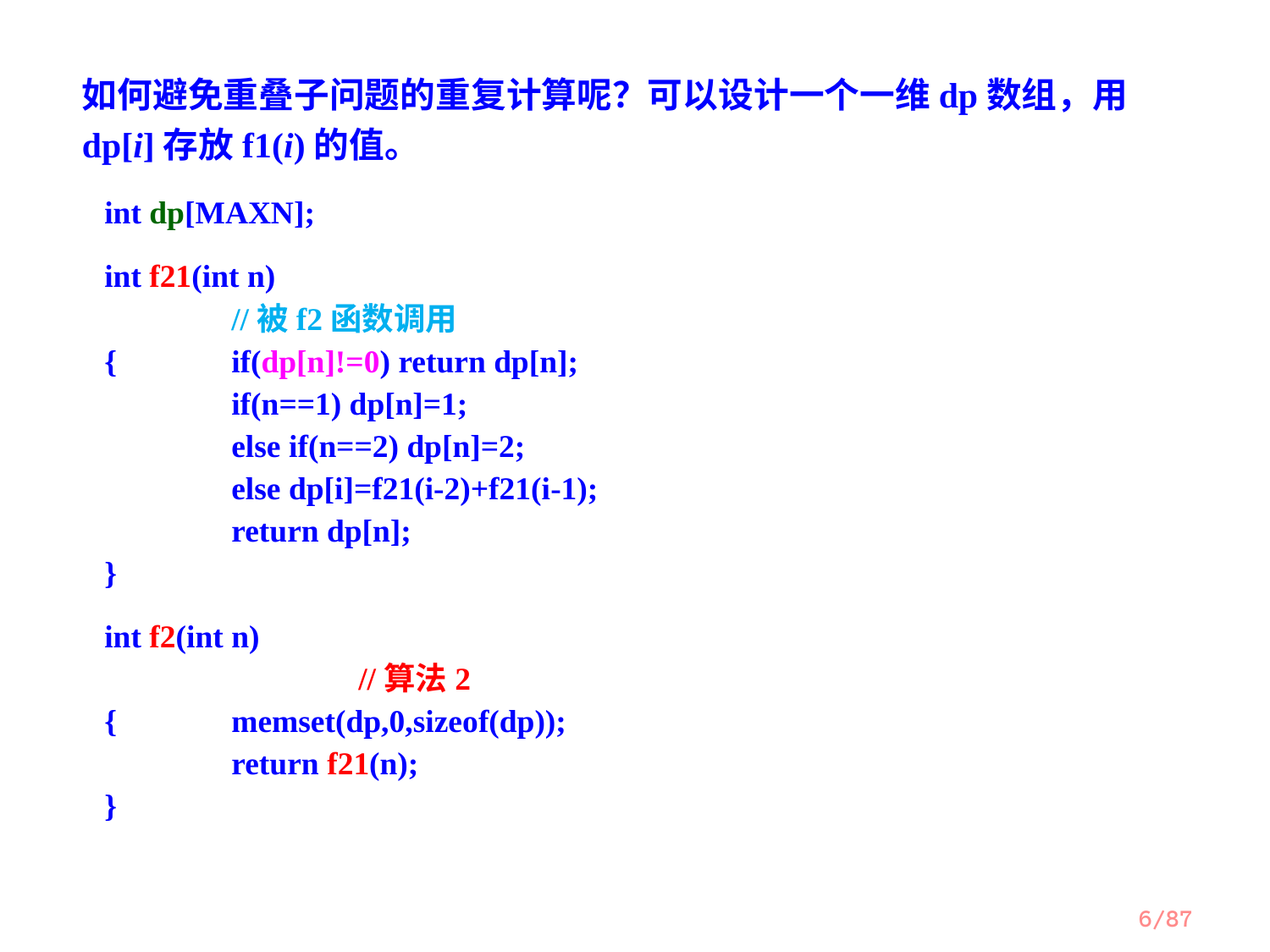

如何避免重叠子问题的重复计算呢？可以设计一个一维dp数组，用dp[i]存放f1(i)的值。
int dp[MAXN];
int f21(int n)							//被f2函数调用
{	if(dp[n]!=0) return dp[n];
	if(n==1) dp[n]=1;
	else if(n==2) dp[n]=2;
	else dp[i]=f21(i-2)+f21(i-1);
	return dp[n];
}
int f2(int n)								//算法2
{	memset(dp,0,sizeof(dp));
	return f21(n);
}
6/87